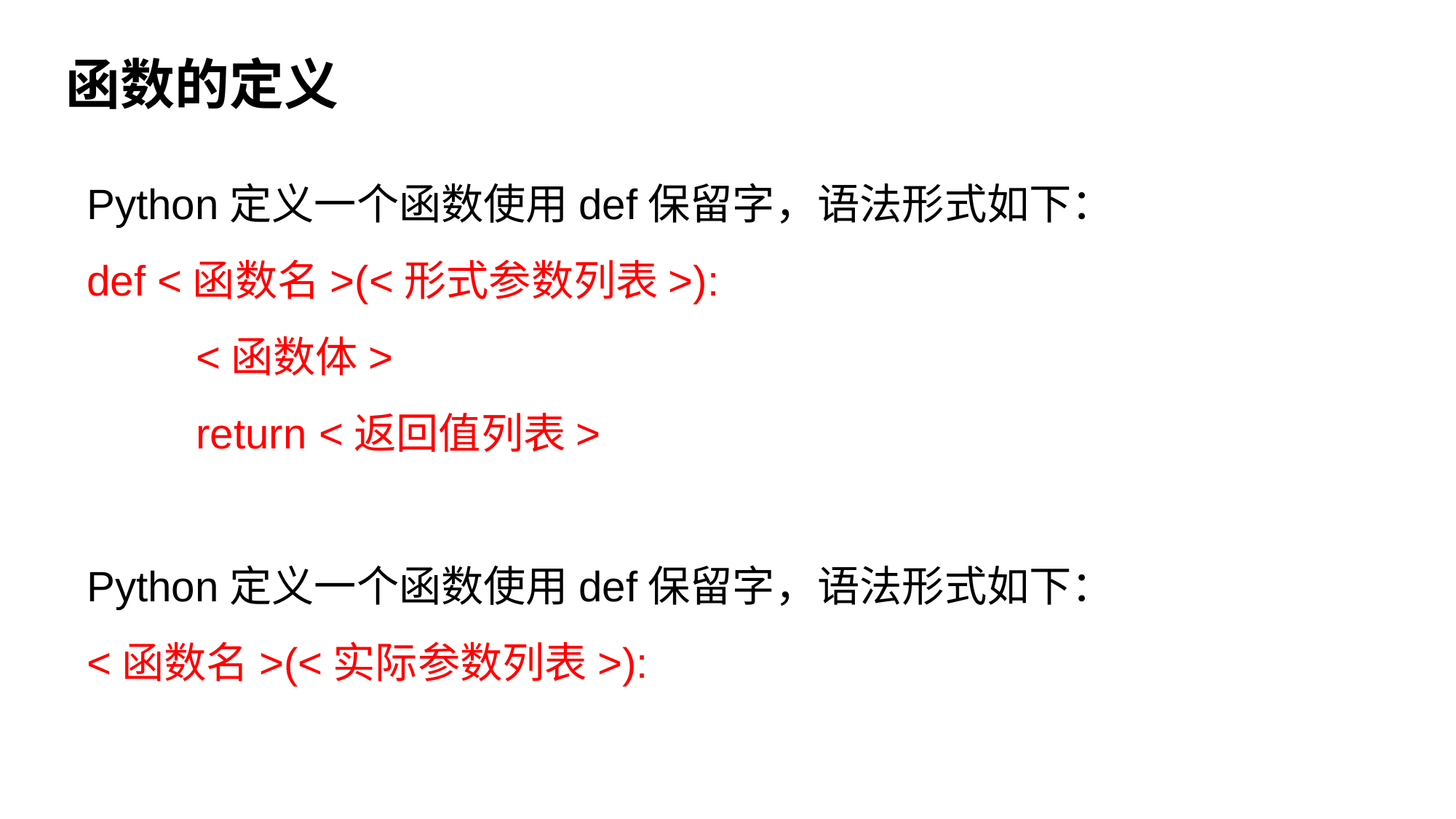

# 函数的定义
Python定义一个函数使用def保留字，语法形式如下：
def <函数名>(<形式参数列表>):
	<函数体>
	return <返回值列表>

Python定义一个函数使用def保留字，语法形式如下：
<函数名>(<实际参数列表>):